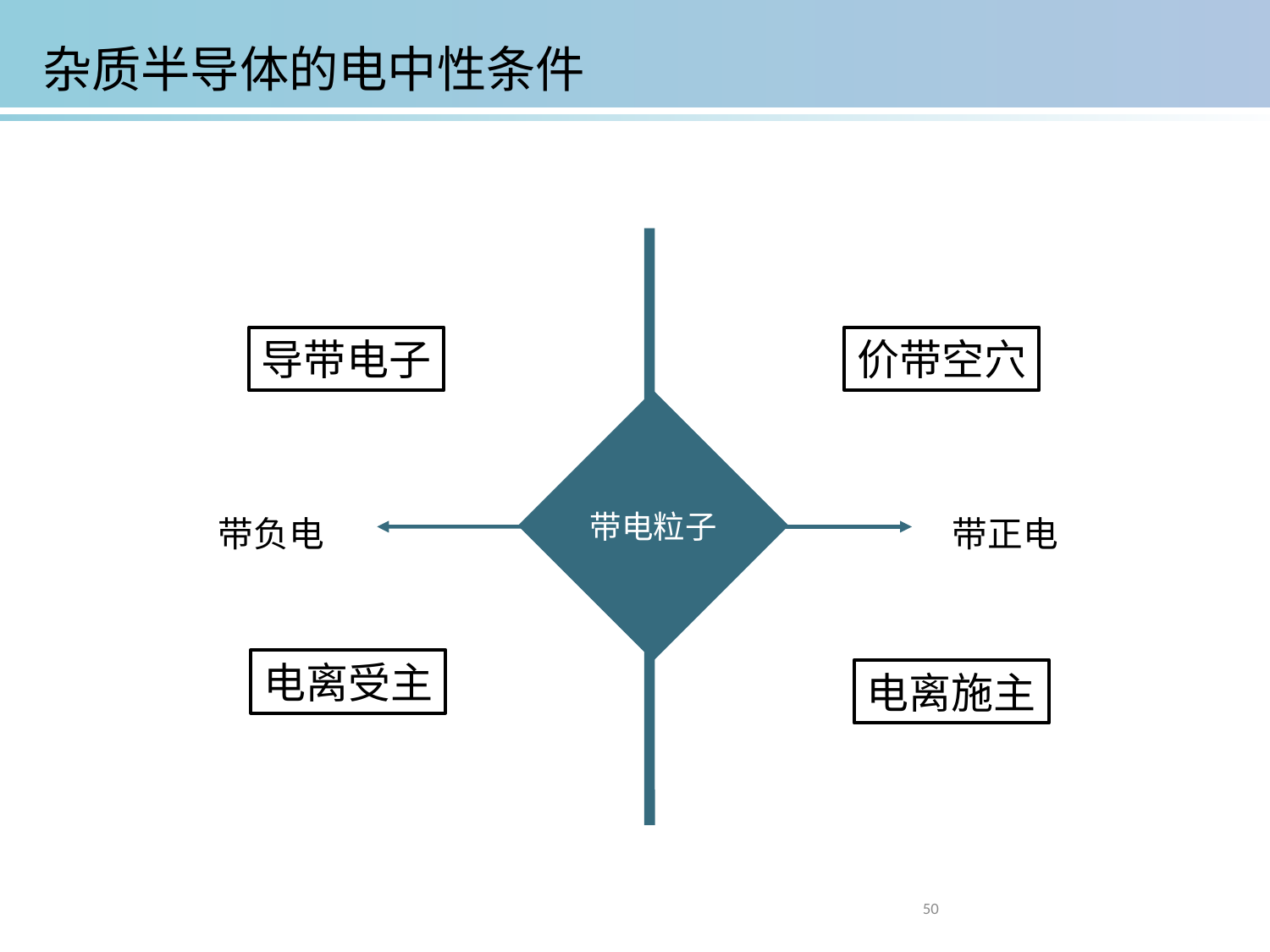

杂质半导体的电中性条件

导带电子
价带空穴
带电粒子
带负电
带正电

电离受主
电离施主
50